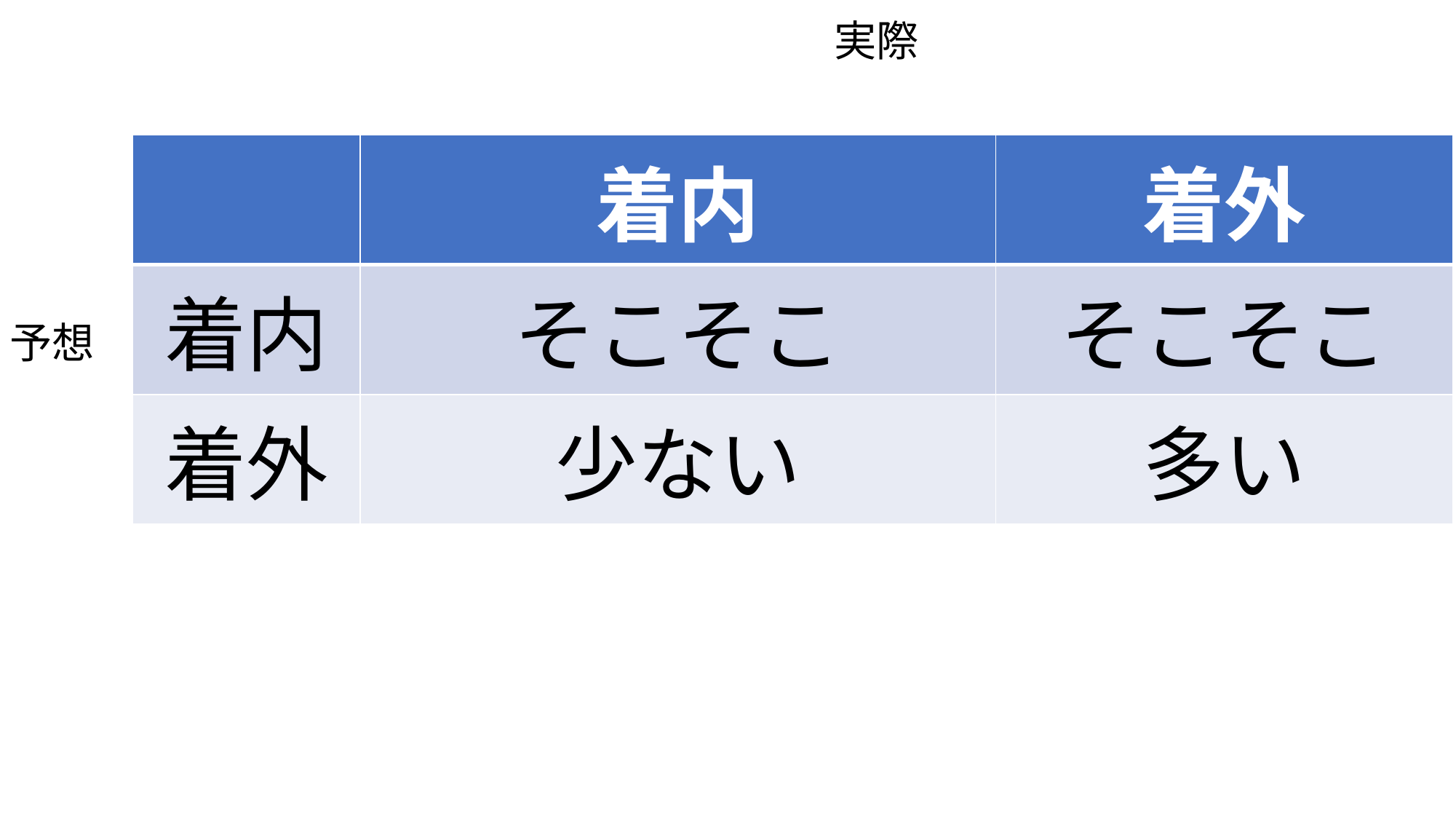

実際
|  | 着内 | 着外 |
| --- | --- | --- |
| 着内 | そこそこ | そこそこ |
| 着外 | 少ない | 多い |
予想